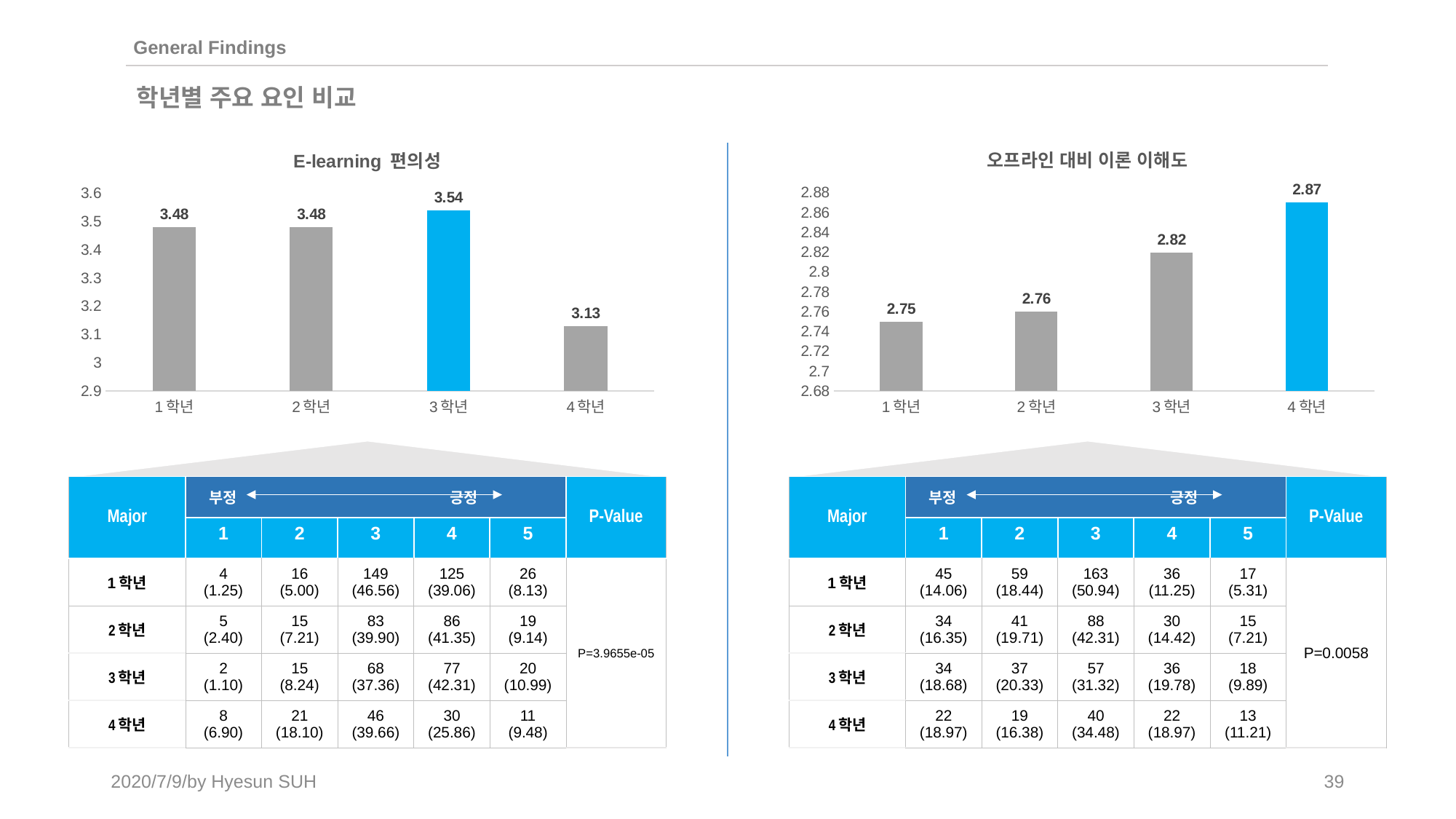

General Findings
학년별 주요 요인 비교

### Chart:

| Category | 오프라인 대비 이론 이해도 |
|---|---|
| 1학년 | 2.75 |
| 2학년 | 2.76 |
| 3학년 | 2.82 |
| 4학년 | 2.87 |

### Chart:

| Category | E-learning 편의성 |
|---|---|
| 1학년 | 3.48 |
| 2학년 | 3.48 |
| 3학년 | 3.54 |
| 4학년 | 3.13 |

| Major |  |  |  |  |  | P-Value |
| --- | --- | --- | --- | --- | --- | --- |
|  | 1 | 2 | 3 | 4 | 5 |  |
| 1학년 | 4 (1.25) | 16 (5.00) | 149 (46.56) | 125 (39.06) | 26 (8.13) | P=3.9655e-05 |
| 2학년 | 5 (2.40) | 15 (7.21) | 83 (39.90) | 86 (41.35) | 19 (9.14) |  |
| 3학년 | 2 (1.10) | 15 (8.24) | 68 (37.36) | 77 (42.31) | 20 (10.99) |  |
| 4학년 | 8 (6.90) | 21 (18.10) | 46 (39.66) | 30 (25.86) | 11 (9.48) |  |
| Major |  |  |  |  |  | P-Value |
| --- | --- | --- | --- | --- | --- | --- |
|  | 1 | 2 | 3 | 4 | 5 |  |
| 1학년 | 45 (14.06) | 59 (18.44) | 163 (50.94) | 36 (11.25) | 17 (5.31) | P=0.0058 |
| 2학년 | 34 (16.35) | 41 (19.71) | 88 (42.31) | 30 (14.42) | 15 (7.21) |  |
| 3학년 | 34 (18.68) | 37 (20.33) | 57 (31.32) | 36 (19.78) | 18 (9.89) |  |
| 4학년 | 22 (18.97) | 19 (16.38) | 40 (34.48) | 22 (18.97) | 13 (11.21) |  |
부정                                                   긍정
부정                                                   긍정
2020/7/9/by Hyesun SUH
39